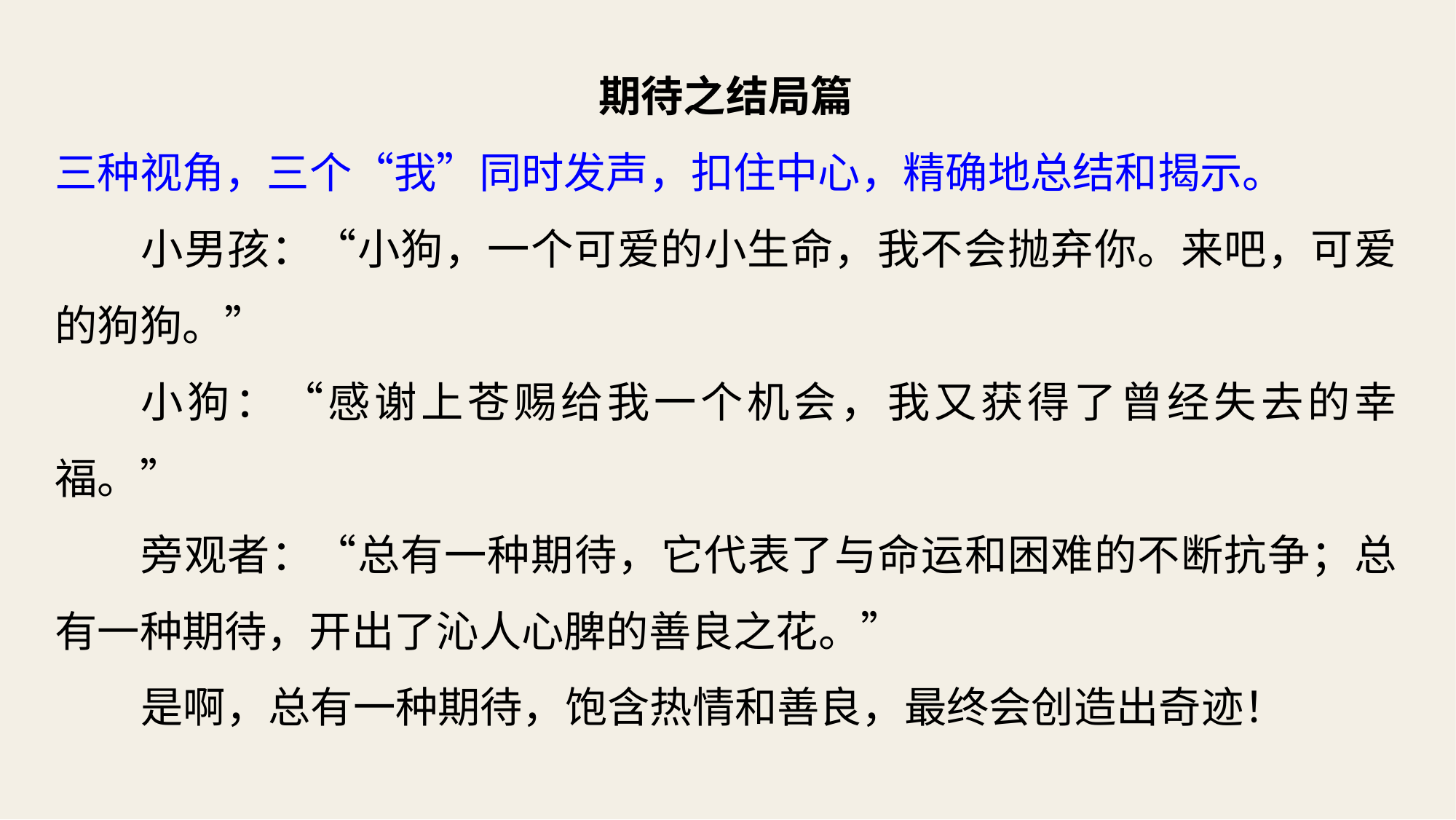

期待之结局篇
三种视角，三个“我”同时发声，扣住中心，精确地总结和揭示。
小男孩：“小狗，一个可爱的小生命，我不会抛弃你。来吧，可爱的狗狗。”
小狗：“感谢上苍赐给我一个机会，我又获得了曾经失去的幸福。”
旁观者：“总有一种期待，它代表了与命运和困难的不断抗争；总有一种期待，开出了沁人心脾的善良之花。”
是啊，总有一种期待，饱含热情和善良，最终会创造出奇迹！